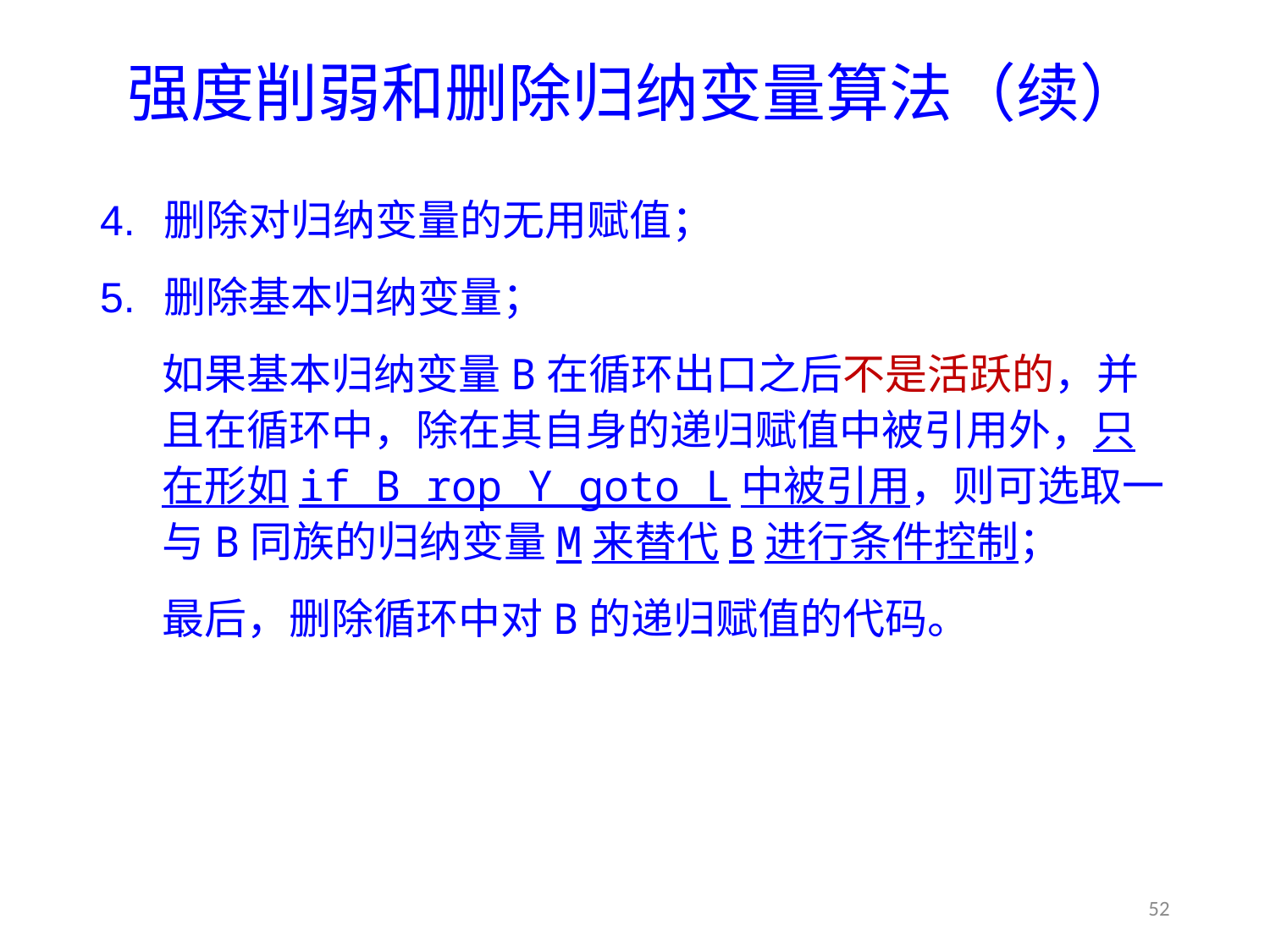

# 强度削弱和删除归纳变量算法（续）
删除对归纳变量的无用赋值；
删除基本归纳变量；
如果基本归纳变量B在循环出口之后不是活跃的，并且在循环中，除在其自身的递归赋值中被引用外，只在形如if B rop Y goto L中被引用，则可选取一与B同族的归纳变量M来替代B进行条件控制；
最后，删除循环中对B的递归赋值的代码。
52